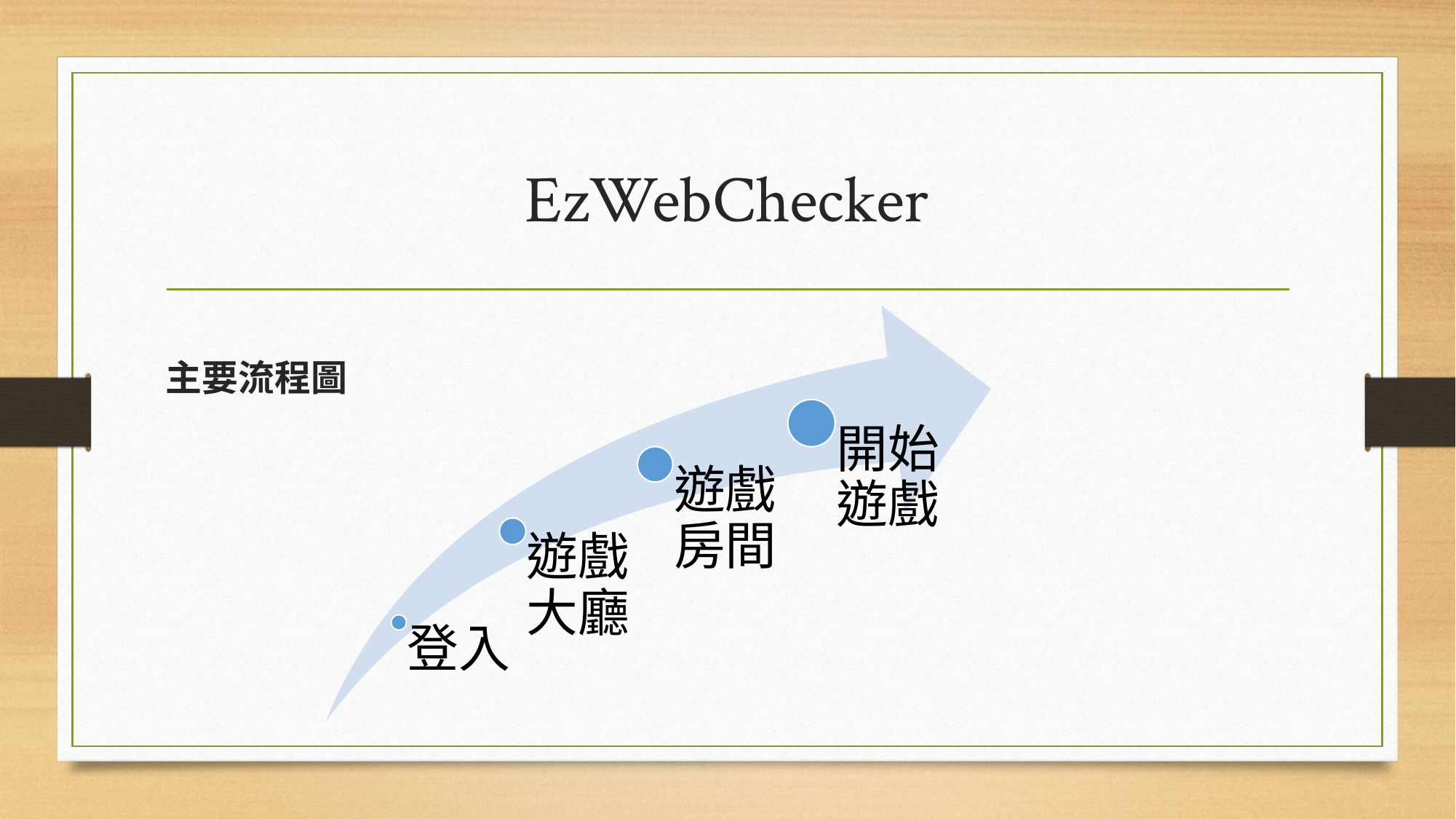

# EzWebChecker
主要流程圖
登入
遊戲大廳
遊戲房間
開始遊戲